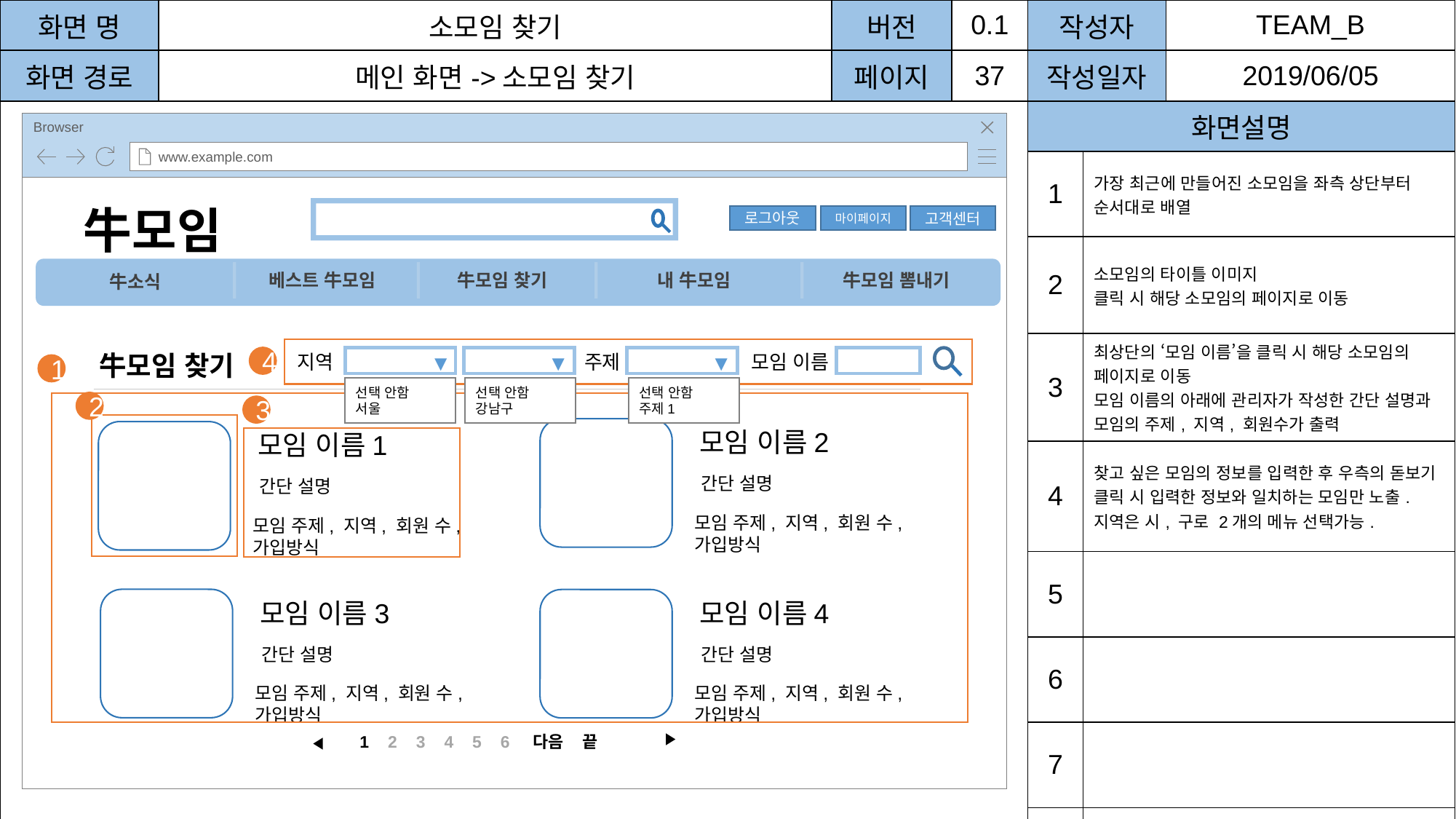

| 화면 명 | 소모임 찾기 | 버전 | 0.1 | 작성자 |  | TEAM\_B |
| --- | --- | --- | --- | --- | --- | --- |
| 화면 경로 | 메인 화면->소모임 찾기 | 페이지 | 37 | 작성일자 |  | 2019/06/05 |
|  |  |  |  | 화면설명 |  |  |
|  |  |  |  | 1 | 가장 최근에 만들어진 소모임을 좌측 상단부터 순서대로 배열 |  |
|  |  |  |  | 2 | 소모임의 타이틀 이미지 클릭 시 해당 소모임의 페이지로 이동 |  |
|  |  |  |  | 3 | 최상단의 ‘모임 이름’을 클릭 시 해당 소모임의 페이지로 이동 모임 이름의 아래에 관리자가 작성한 간단 설명과 모임의 주제, 지역, 회원수가 출력 |  |
|  |  |  |  | 4 | 찾고 싶은 모임의 정보를 입력한 후 우측의 돋보기 클릭 시 입력한 정보와 일치하는 모임만 노출. 지역은 시, 구로 2개의 메뉴 선택가능. |  |
|  |  |  |  | 5 |  |  |
|  |  |  |  | 6 |  |  |
|  |  |  |  | 7 |  |  |
|  |  |  |  | 8 |  |  |
Browser

www.example.com

牛모임

로그아웃
마이페이지
고객센터

베스트 牛모임
牛모임 찾기
내 牛모임
牛모임 뽐내기
牛소식

牛모임 찾기
▼
▼
▼
지역
주제
모임 이름
4

1
선택 안함
서울
선택 안함
강남구
선택 안함
주제1
2

3

모임 이름2
간단 설명
모임 주제, 지역, 회원 수,
가입방식

모임 이름1
간단 설명
모임 주제, 지역, 회원 수,
가입방식

모임 이름3
간단 설명
모임 주제, 지역, 회원 수,
가입방식

모임 이름4
간단 설명
모임 주제, 지역, 회원 수,
가입방식

▶
1    2    3    4    5    6    다음    끝
◀